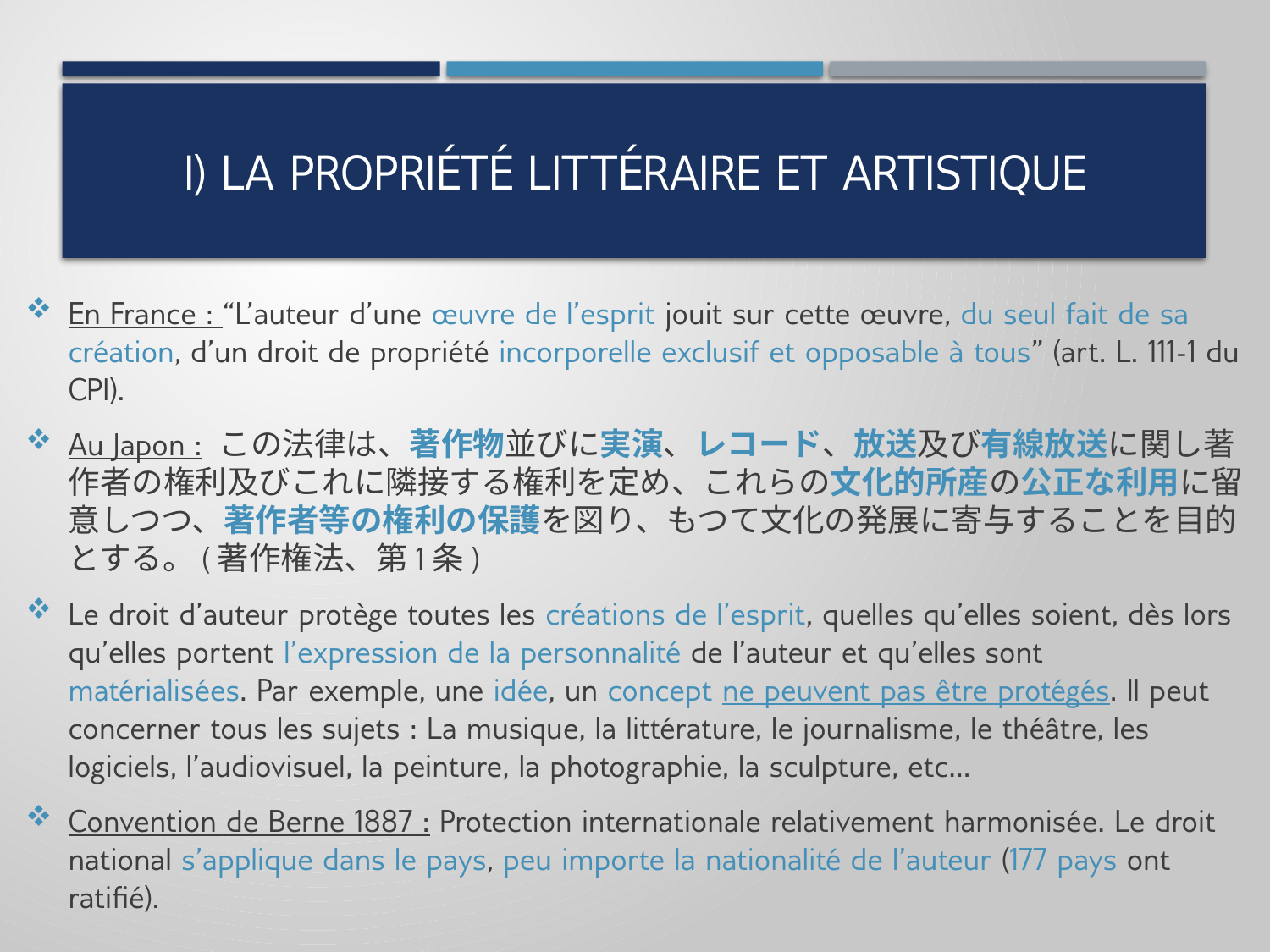

# I) La propriété littéraire et artistique
En France : “L’auteur d’une œuvre de l’esprit jouit sur cette œuvre, du seul fait de sa création, d’un droit de propriété incorporelle exclusif et opposable à tous” (art. L. 111-1 du CPI).
Au Japon : この法律は、著作物並びに実演、レコード、放送及び有線放送に関し著作者の権利及びこれに隣接する権利を定め、これらの文化的所産の公正な利用に留意しつつ、著作者等の権利の保護を図り、もつて文化の発展に寄与することを目的とする。(著作権法、第1条)
Le droit d’auteur protège toutes les créations de l’esprit, quelles qu’elles soient, dès lors qu’elles portent l’expression de la personnalité de l’auteur et qu’elles sont matérialisées. Par exemple, une idée, un concept ne peuvent pas être protégés. Il peut concerner tous les sujets : La musique, la littérature, le journalisme, le théâtre, les logiciels, l’audiovisuel, la peinture, la photographie, la sculpture, etc…
Convention de Berne 1887 : Protection internationale relativement harmonisée. Le droit national s’applique dans le pays, peu importe la nationalité de l’auteur (177 pays ont ratifié).